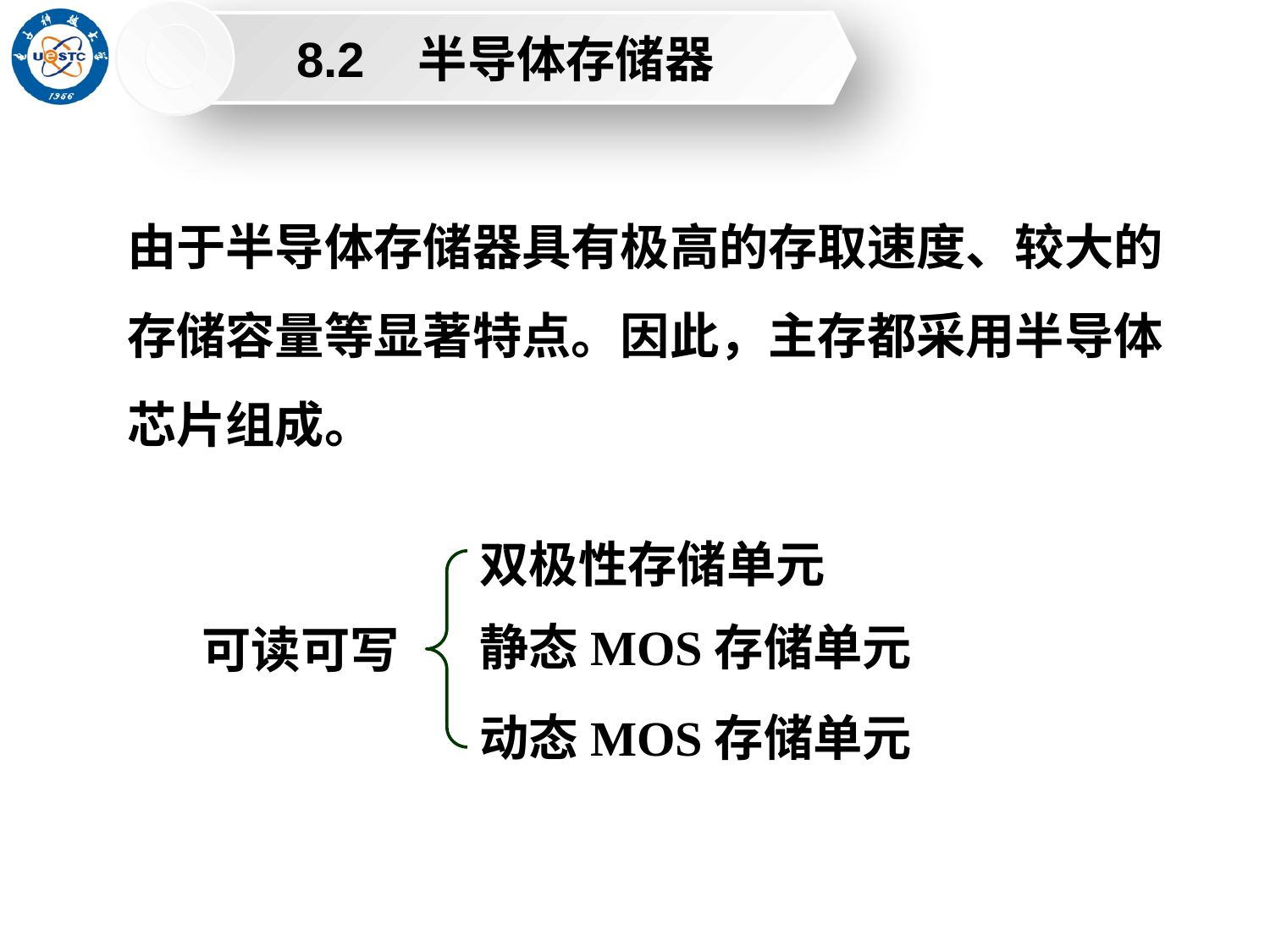

8.2   半导体存储器

由于半导体存储器具有极高的存取速度、较大的存储容量等显著特点。因此，主存都采用半导体芯片组成。
双极性存储单元

静态MOS存储单元
动态MOS存储单元
   可读可写